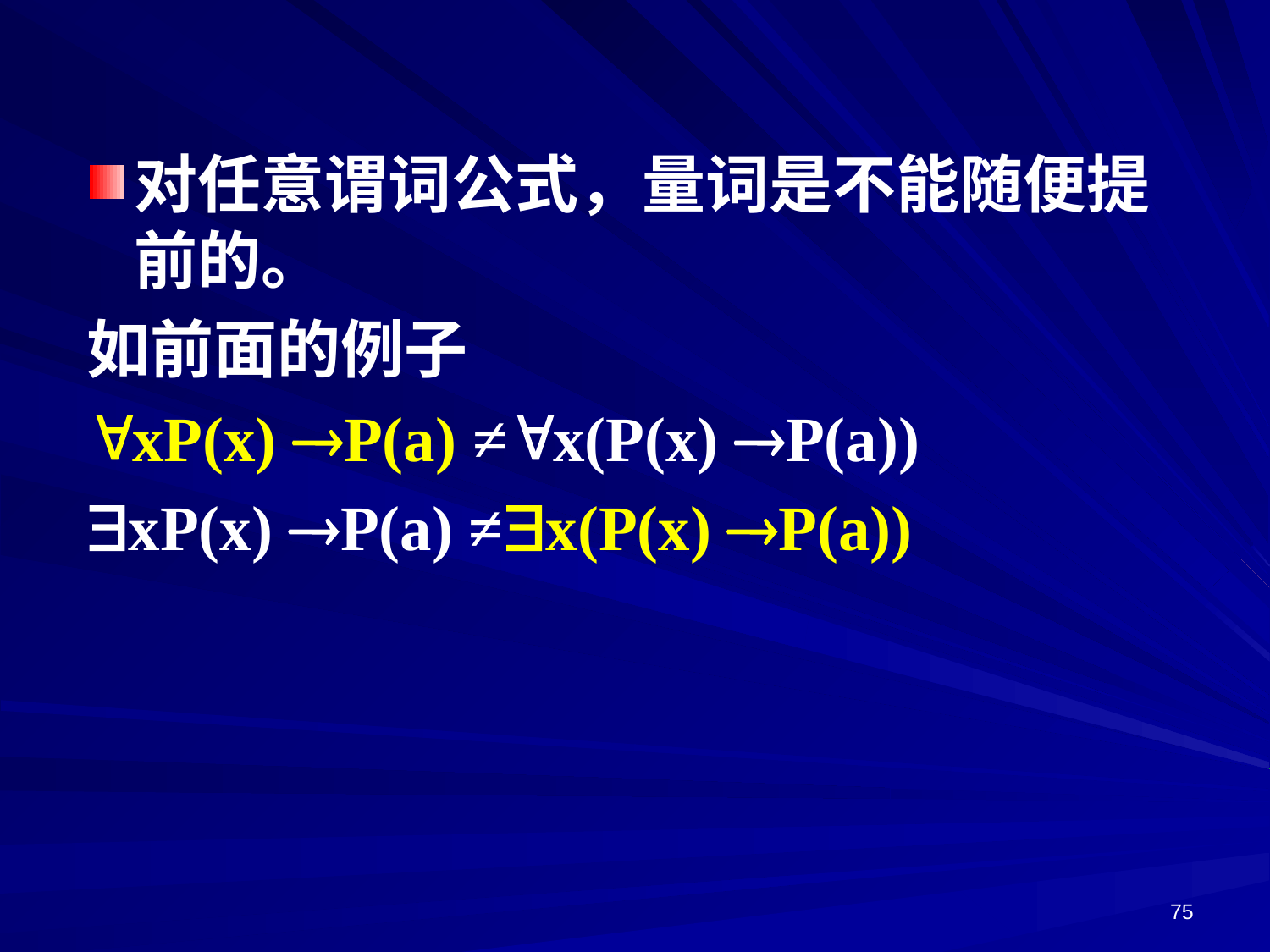

对任意谓词公式，量词是不能随便提前的。
如前面的例子
∀xP(x) →P(a) ≠∀x(P(x) →P(a))
∃xP(x) →P(a) ≠∃x(P(x) →P(a))
75